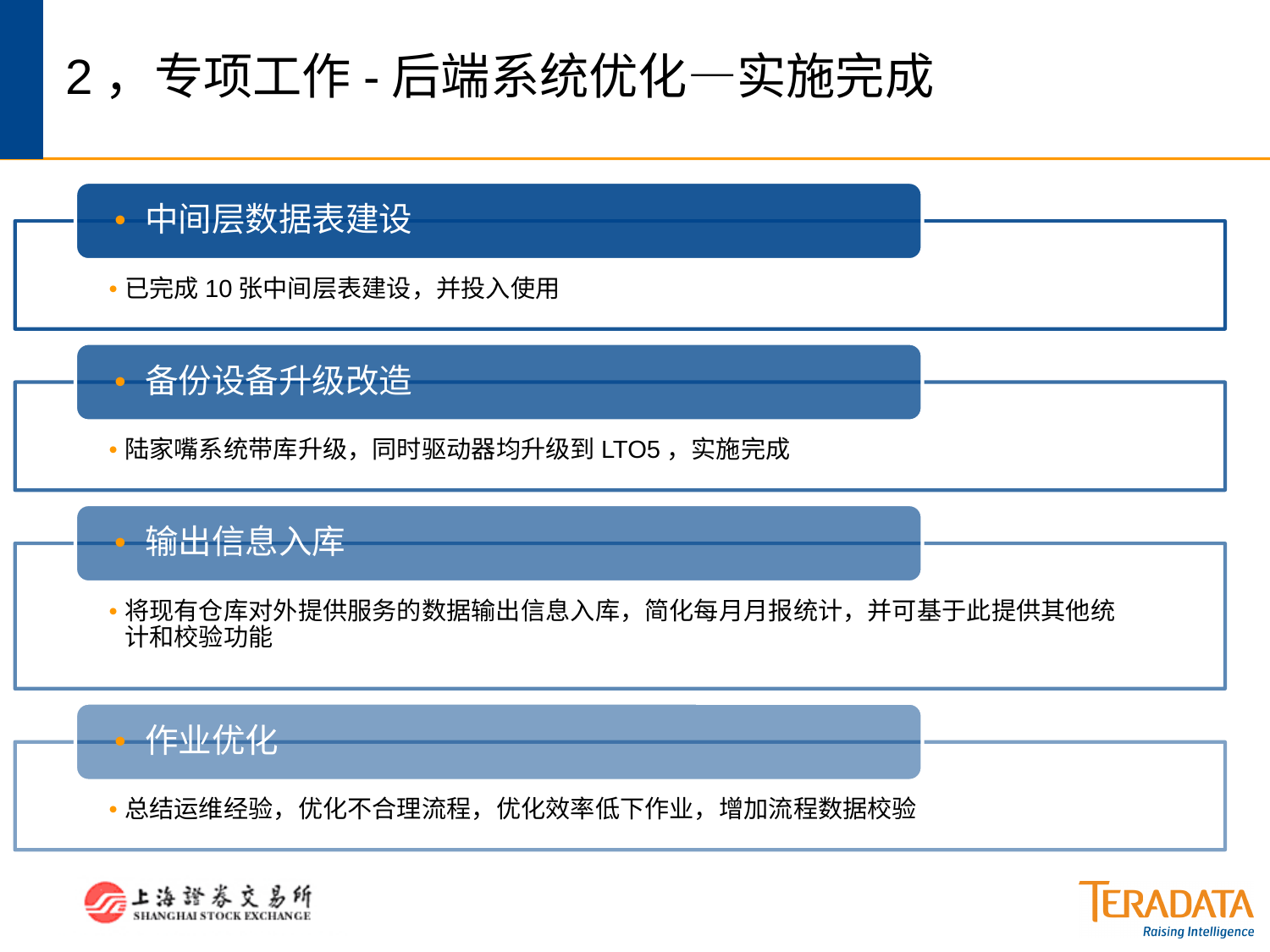

# 2，专项工作-后端系统优化—实施完成
已完成10张中间层表建设，并投入使用
中间层数据表建设
陆家嘴系统带库升级，同时驱动器均升级到LTO5，实施完成
备份设备升级改造
将现有仓库对外提供服务的数据输出信息入库，简化每月月报统计，并可基于此提供其他统计和校验功能
输出信息入库
总结运维经验，优化不合理流程，优化效率低下作业，增加流程数据校验
作业优化